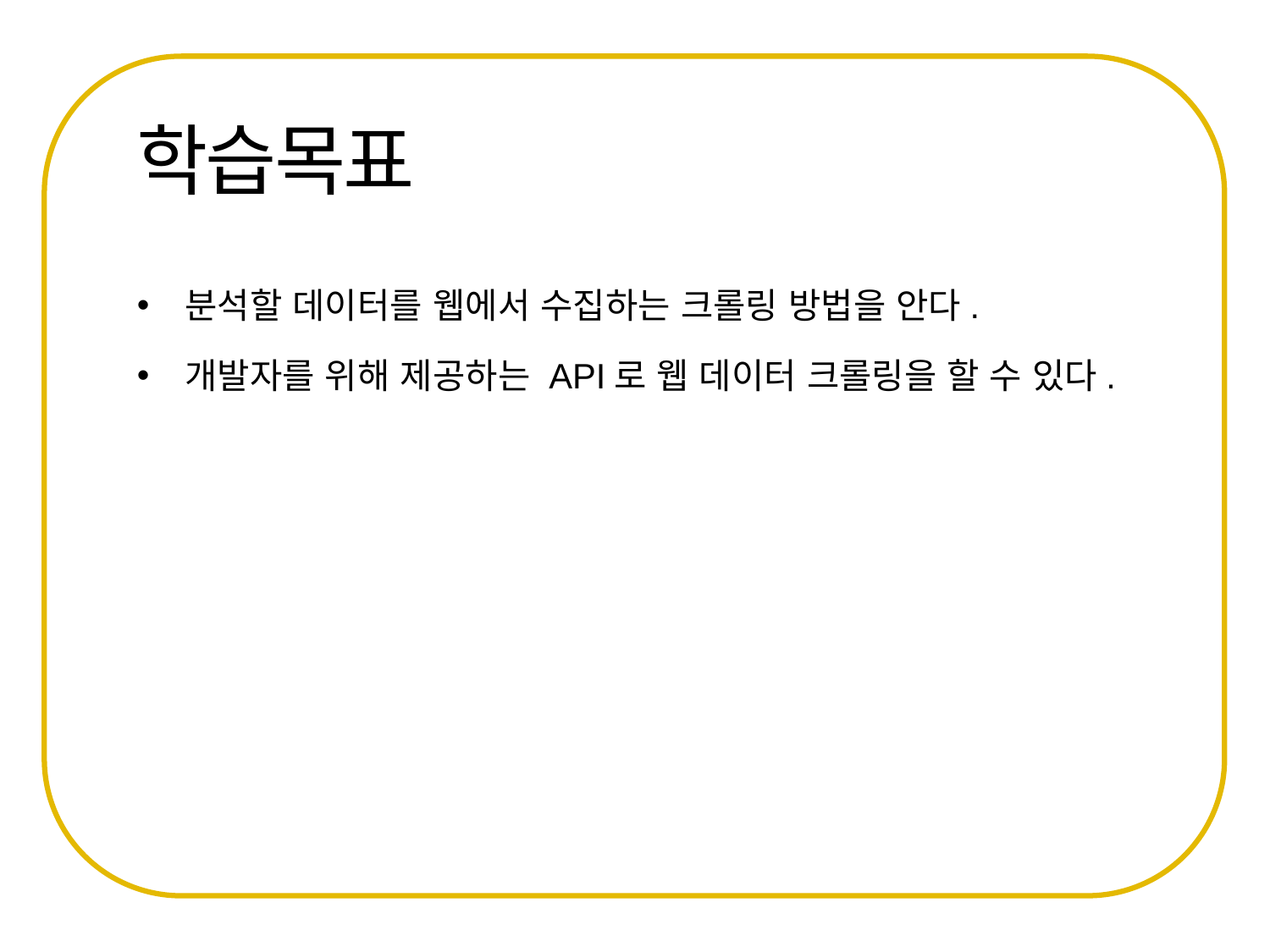

분석할 데이터를 웹에서 수집하는 크롤링 방법을 안다.
개발자를 위해 제공하는 API로 웹 데이터 크롤링을 할 수 있다.